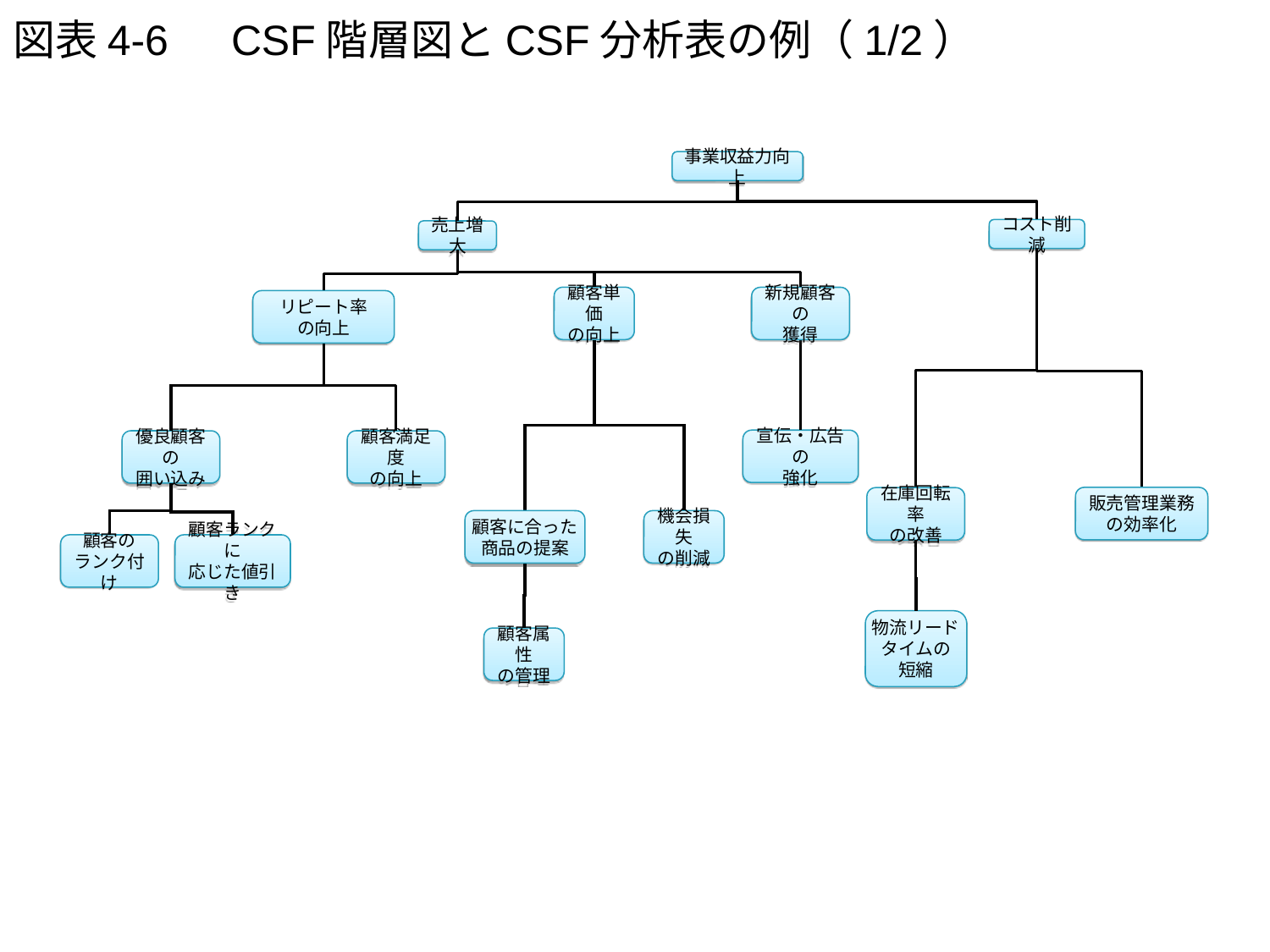

# 図表4-6　CSF階層図とCSF分析表の例（1/2）
事業収益力向上
コスト削減
売上増大
顧客単価
の向上
新規顧客の
獲得
リピート率
の向上
宣伝・広告の
強化
優良顧客の
囲い込み
顧客満足度
の向上
販売管理業務の効率化
在庫回転率
の改善
顧客に合った
商品の提案
機会損失
の削減
顧客の
ランク付け
顧客ランクに
応じた値引き
物流リード
タイムの
短縮
顧客属性
の管理